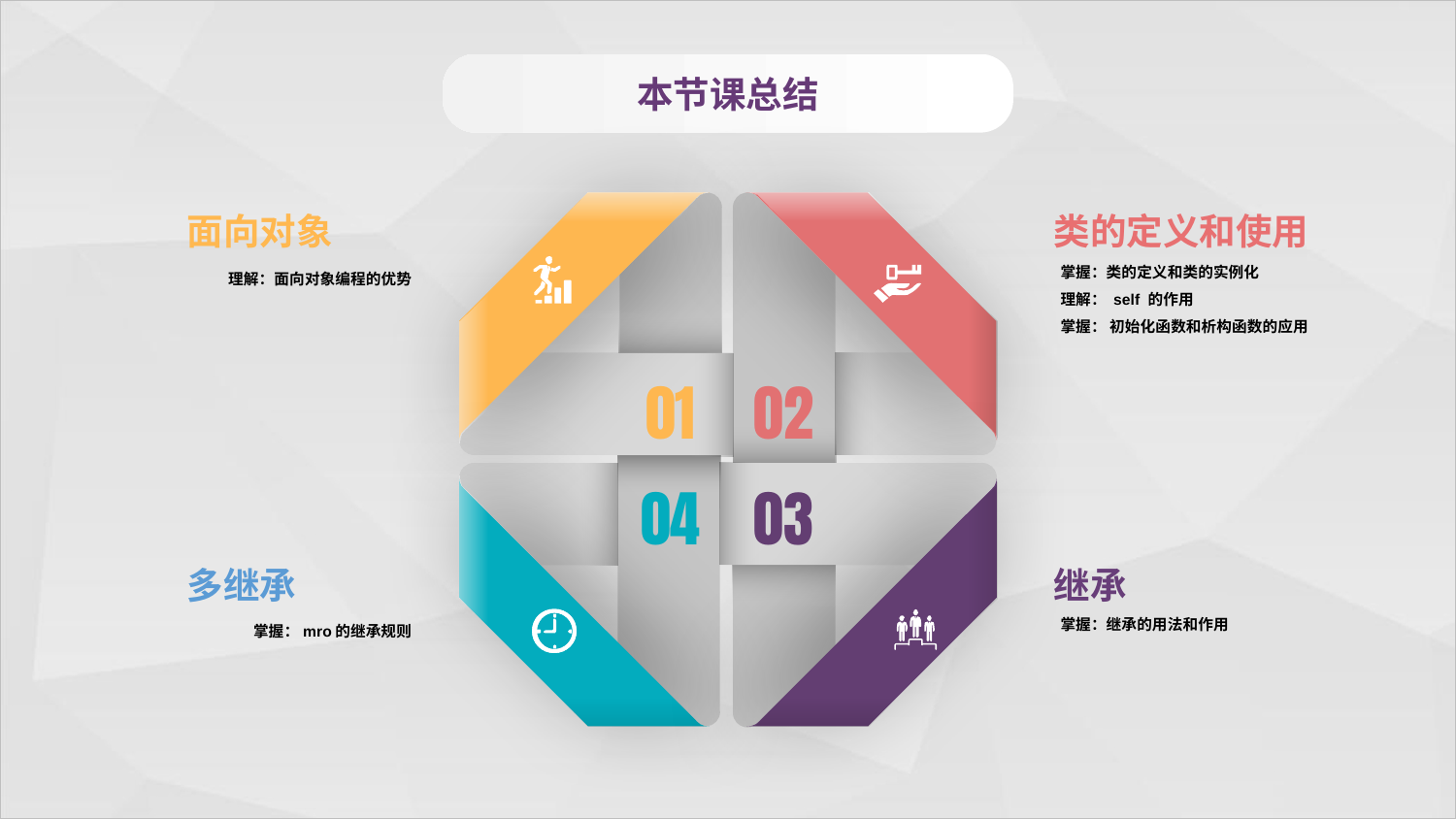

本节课总结

面向对象
理解：面向对象编程的优势
类的定义和使用
掌握：类的定义和类的实例化
理解： self 的作用
掌握： 初始化函数和析构函数的应用

01
02
04
03
多继承
掌握：mro的继承规则
继承
掌握：继承的用法和作用